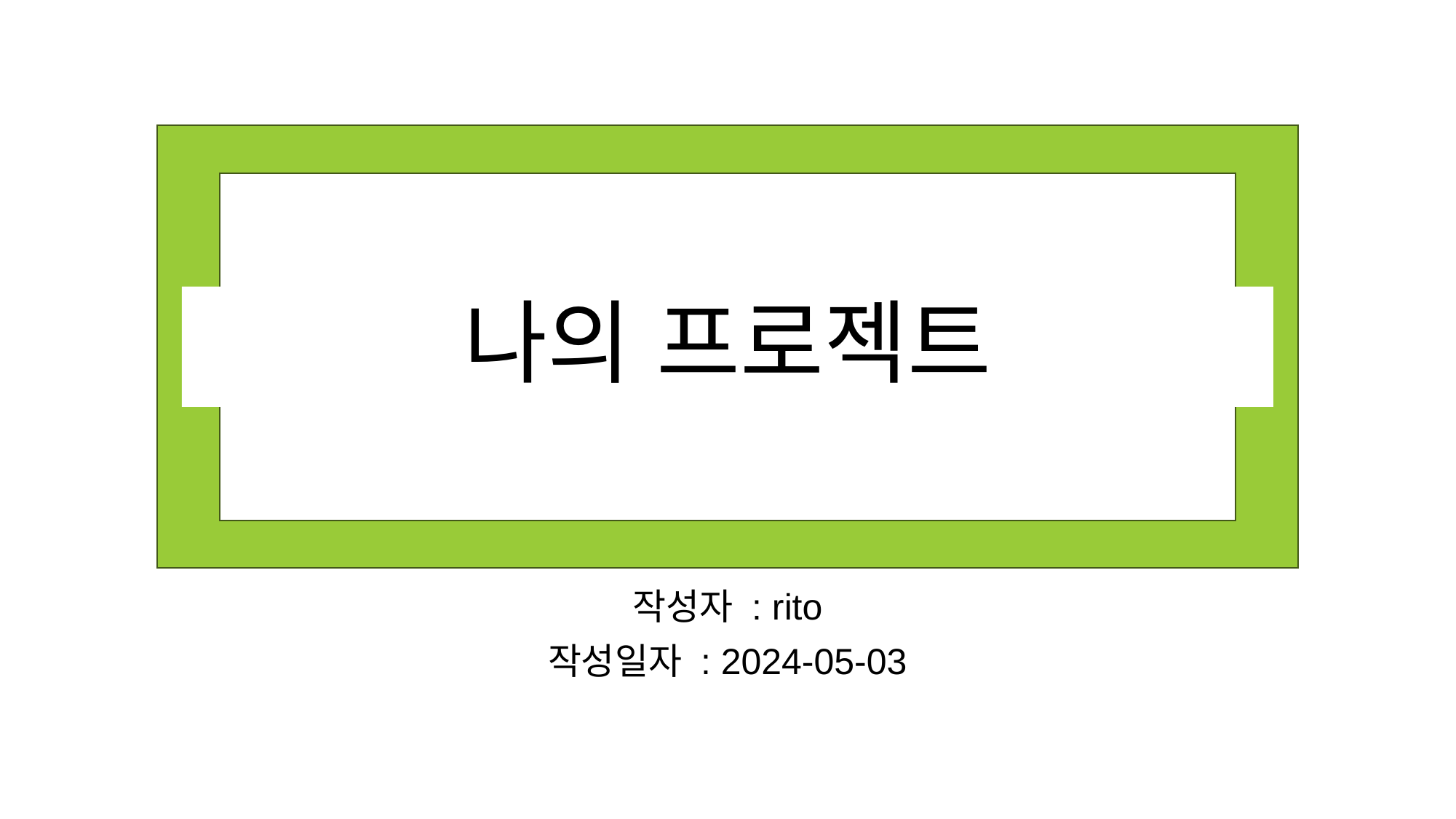

# 나의 프로젝트
작성자 : rito
작성일자 : 2024-05-03